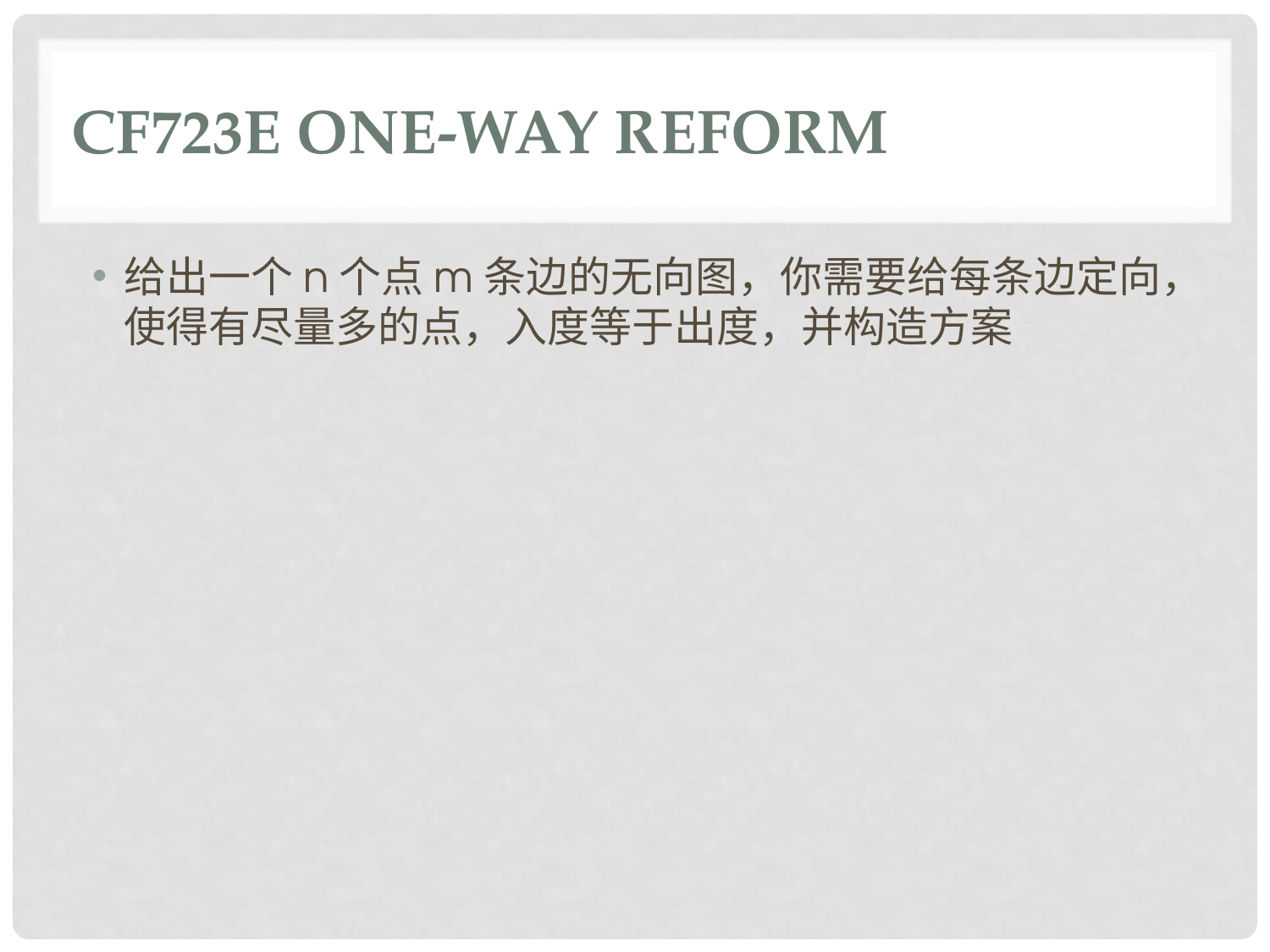

# CF723E One-Way Reform
给出一个n个点m条边的无向图，你需要给每条边定向，使得有尽量多的点，入度等于出度，并构造方案